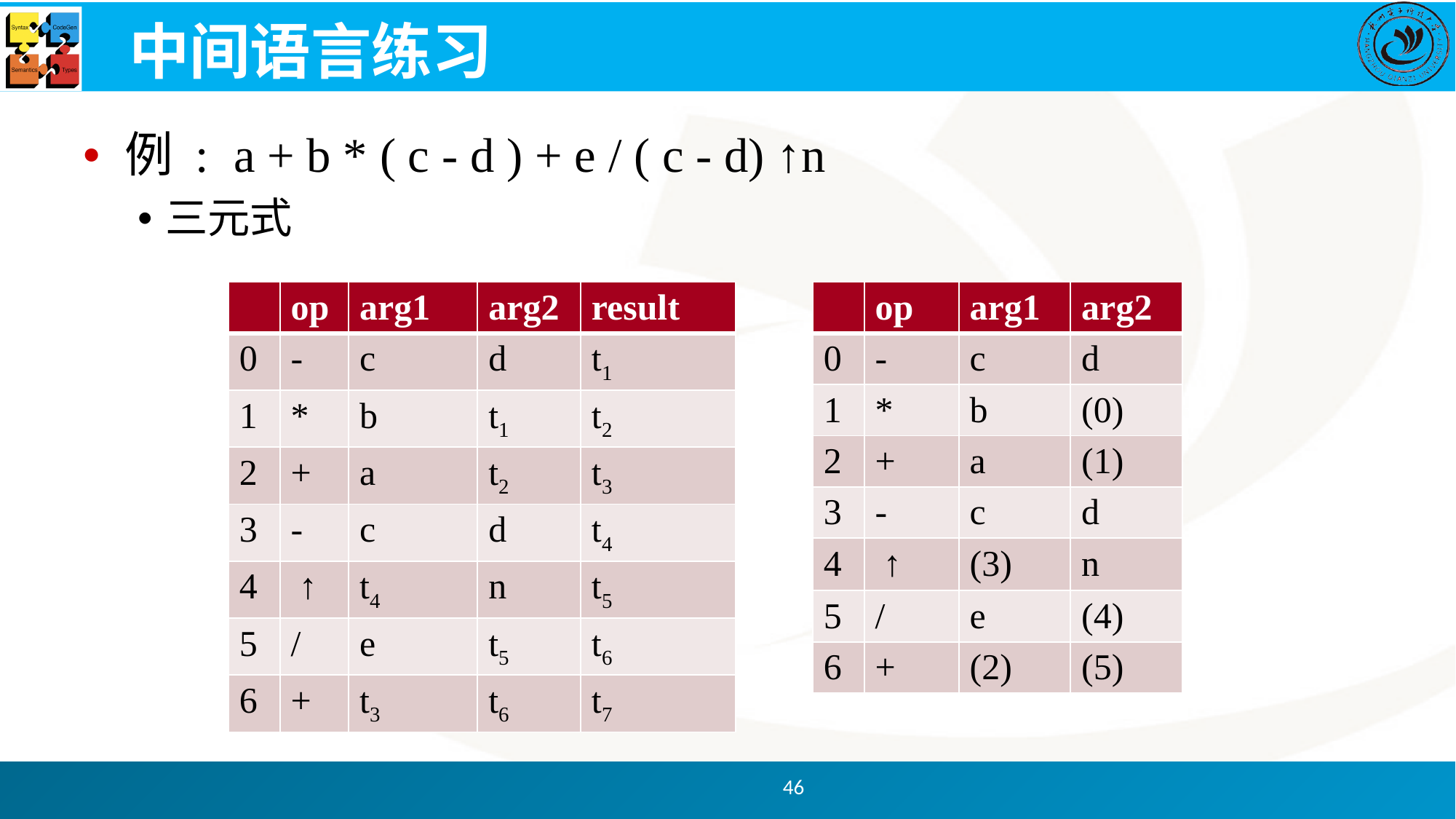

# 中间语言练习
例 :  a + b * ( c - d ) + e / ( c - d) ↑n
三元式
|  | op | arg1 | arg2 | result |
| --- | --- | --- | --- | --- |
| 0 | - | c | d | t1 |
| 1 | \* | b | t1 | t2 |
| 2 | + | a | t2 | t3 |
| 3 | - | c | d | t4 |
| 4 | ↑ | t4 | n | t5 |
| 5 | / | e | t5 | t6 |
| 6 | + | t3 | t6 | t7 |
|  | op | arg1 | arg2 |
| --- | --- | --- | --- |
| 0 | - | c | d |
| 1 | \* | b | (0) |
| 2 | + | a | (1) |
| 3 | - | c | d |
| 4 | ↑ | (3) | n |
| 5 | / | e | (4) |
| 6 | + | (2) | (5) |
46